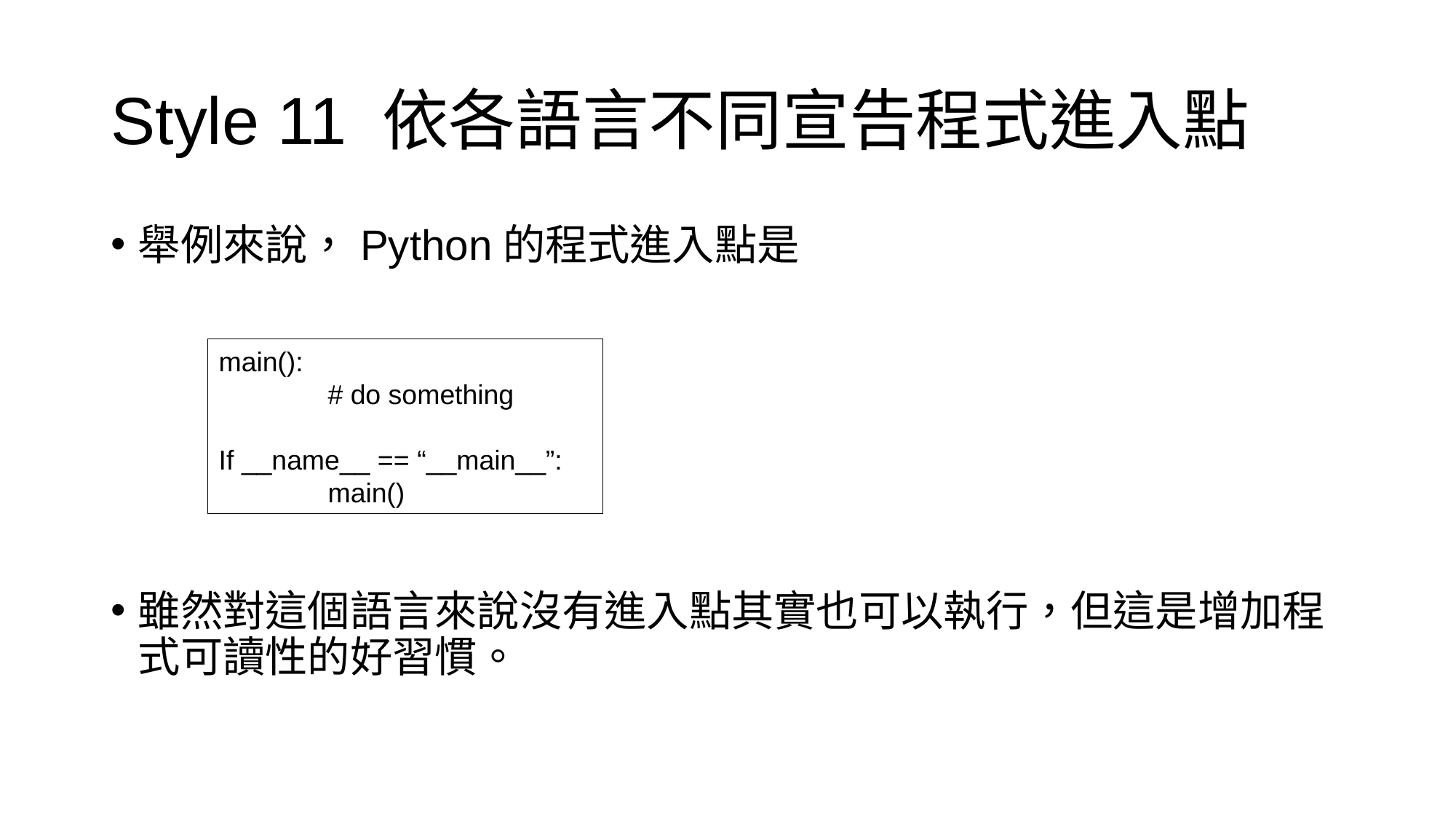

# Style 11 依各語言不同宣告程式進入點
舉例來說，Python的程式進入點是

雖然對這個語言來說沒有進入點其實也可以執行，但這是增加程式可讀性的好習慣。
main():
	# do something

If __name__ == “__main__”:
	main()